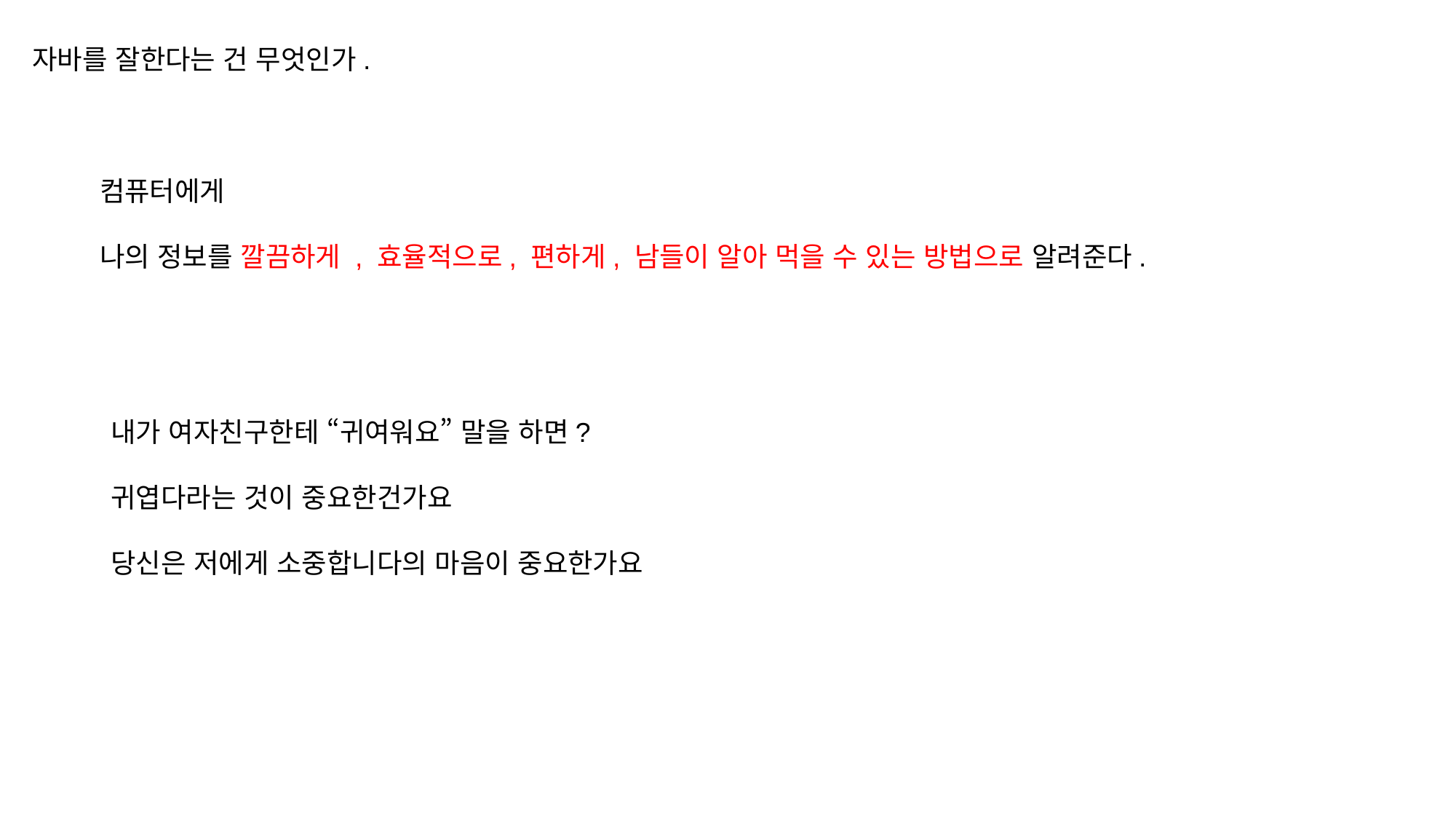

자바를 잘한다는 건 무엇인가.

컴퓨터에게

나의 정보를 깔끔하게 , 효율적으로, 편하게, 남들이 알아 먹을 수 있는 방법으로 알려준다.
내가 여자친구한테 “귀여워요” 말을 하면?

귀엽다라는 것이 중요한건가요

당신은 저에게 소중합니다의 마음이 중요한가요